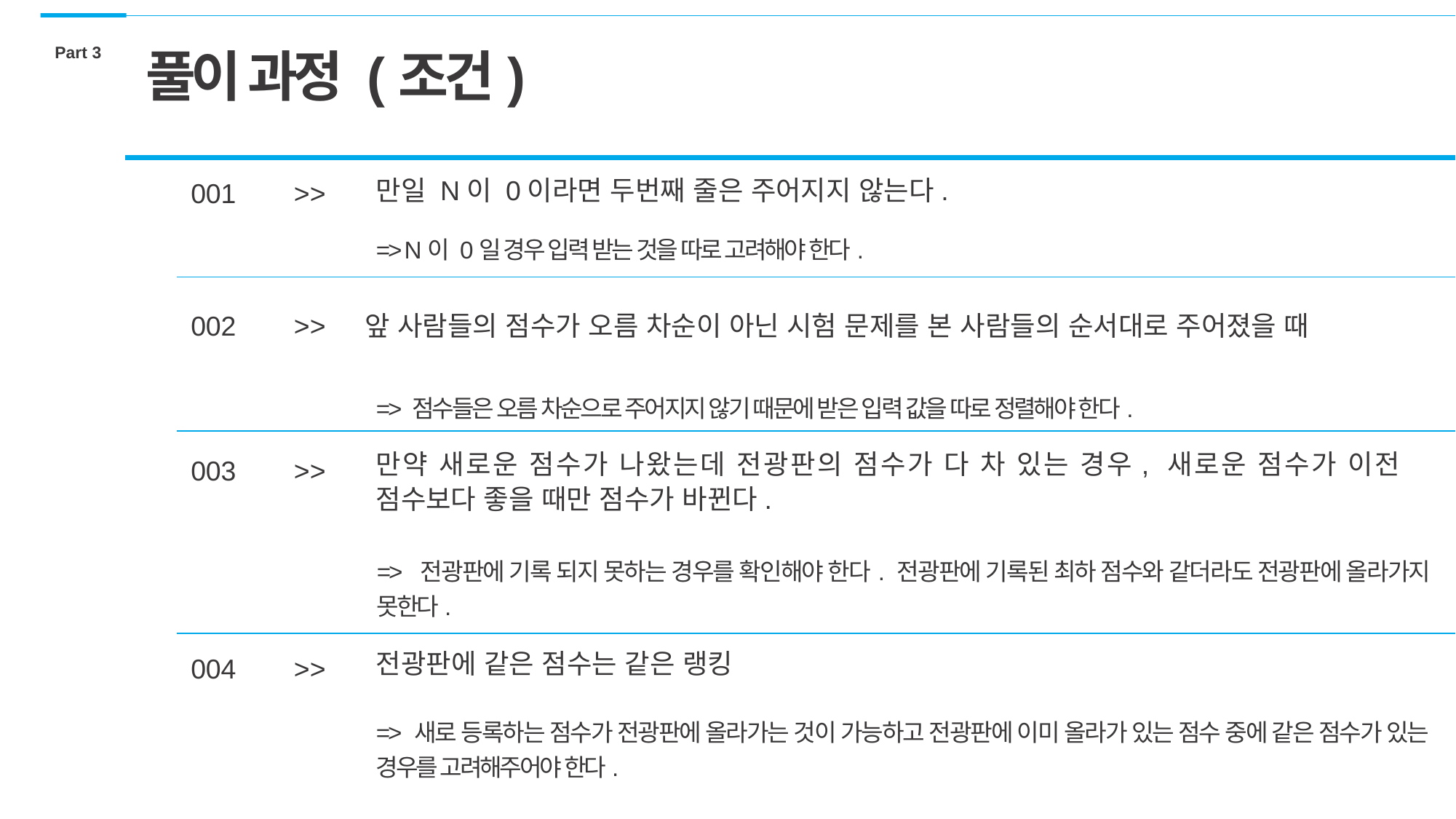

Part 3
풀이 과정 (조건)
만일 N이 0이라면 두번째 줄은 주어지지 않는다.
001
>>
=> N이 0일 경우 입력 받는 것을 따로 고려해야 한다.
앞 사람들의 점수가 오름 차순이 아닌 시험 문제를 본 사람들의 순서대로 주어졌을 때
002
>>
=> 점수들은 오름 차순으로 주어지지 않기 때문에 받은 입력 값을 따로 정렬해야 한다.
만약 새로운 점수가 나왔는데 전광판의 점수가 다 차 있는 경우, 새로운 점수가 이전 점수보다 좋을 때만 점수가 바뀐다.
003
>>
=>  전광판에 기록 되지 못하는 경우를 확인해야 한다. 전광판에 기록된 최하 점수와 같더라도 전광판에 올라가지 못한다.
전광판에 같은 점수는 같은 랭킹
004
>>
=> 새로 등록하는 점수가 전광판에 올라가는 것이 가능하고 전광판에 이미 올라가 있는 점수 중에 같은 점수가 있는 경우를 고려해주어야 한다.